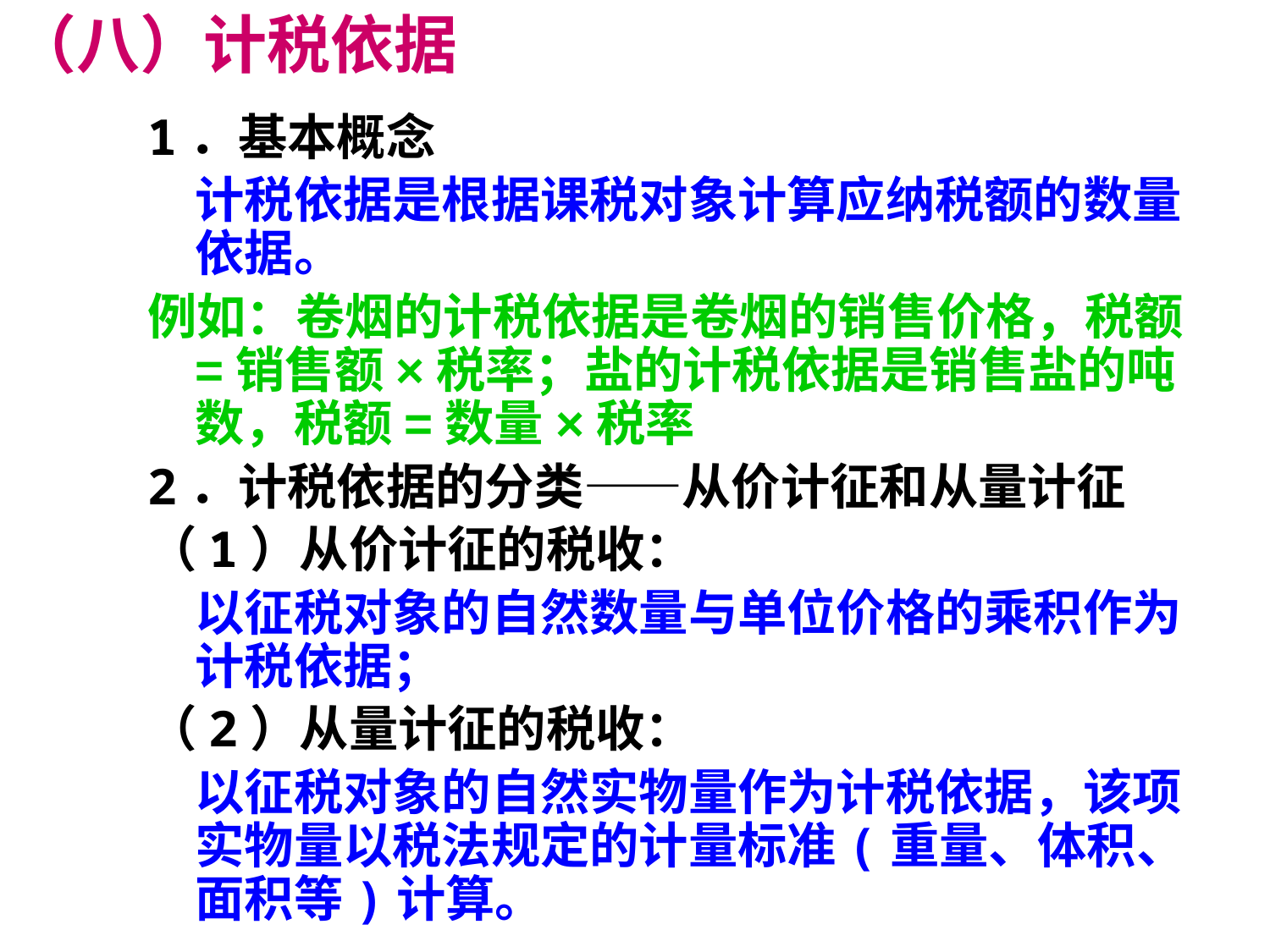

（八）计税依据
1．基本概念
	计税依据是根据课税对象计算应纳税额的数量依据。
例如：卷烟的计税依据是卷烟的销售价格，税额=销售额×税率；盐的计税依据是销售盐的吨数，税额=数量×税率
2．计税依据的分类——从价计征和从量计征
（1）从价计征的税收：
	以征税对象的自然数量与单位价格的乘积作为计税依据；
（2）从量计征的税收：
	以征税对象的自然实物量作为计税依据，该项实物量以税法规定的计量标准(重量、体积、面积等)计算。